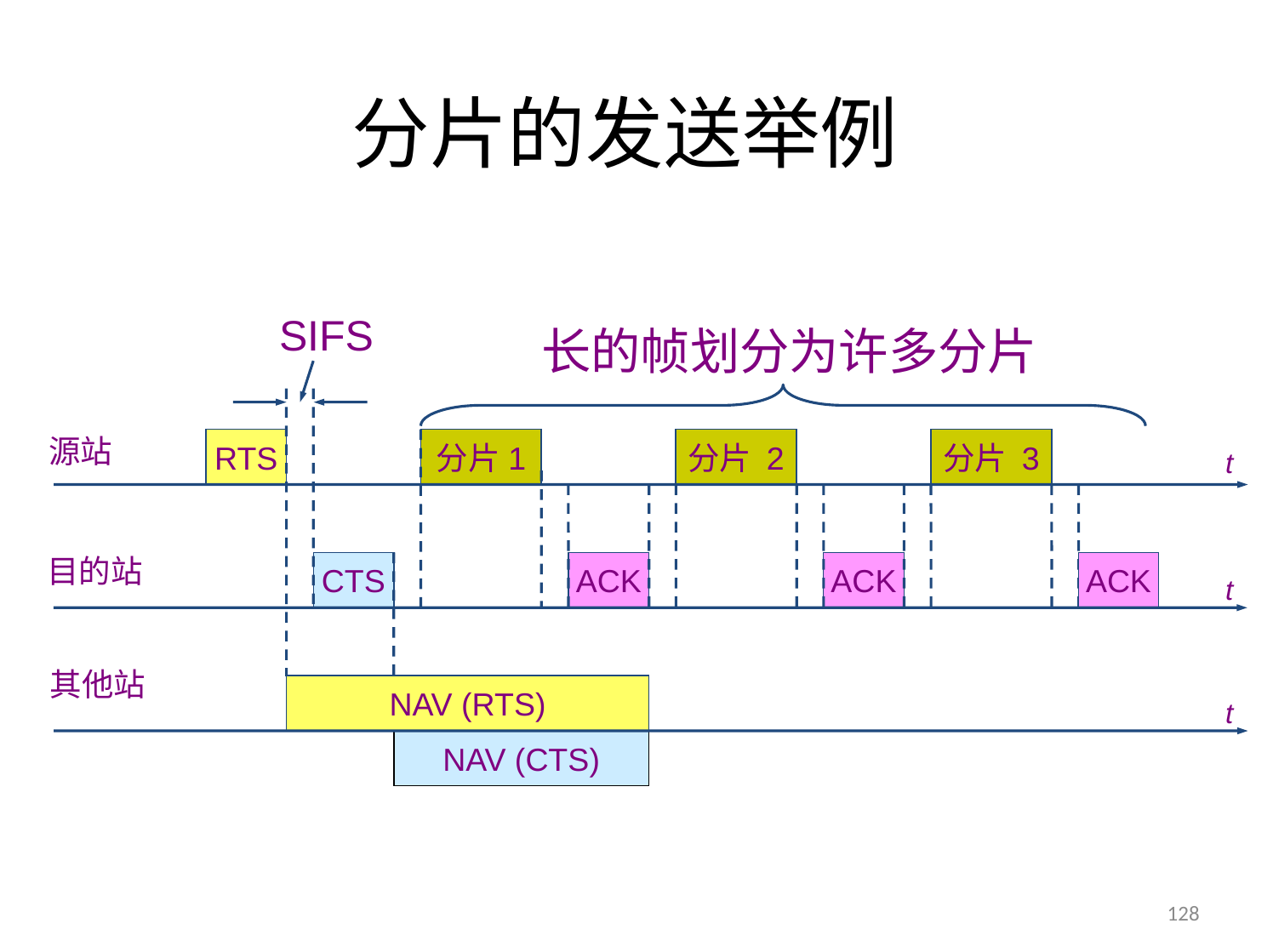

# 分片的发送举例

SIFS
长的帧划分为许多分片

源站
RTS

分片 1
分片 2
分片 3
t

目的站
CTS

ACK
ACK
ACK
t

 其他站
NAV (RTS)
t

NAV (CTS)
128